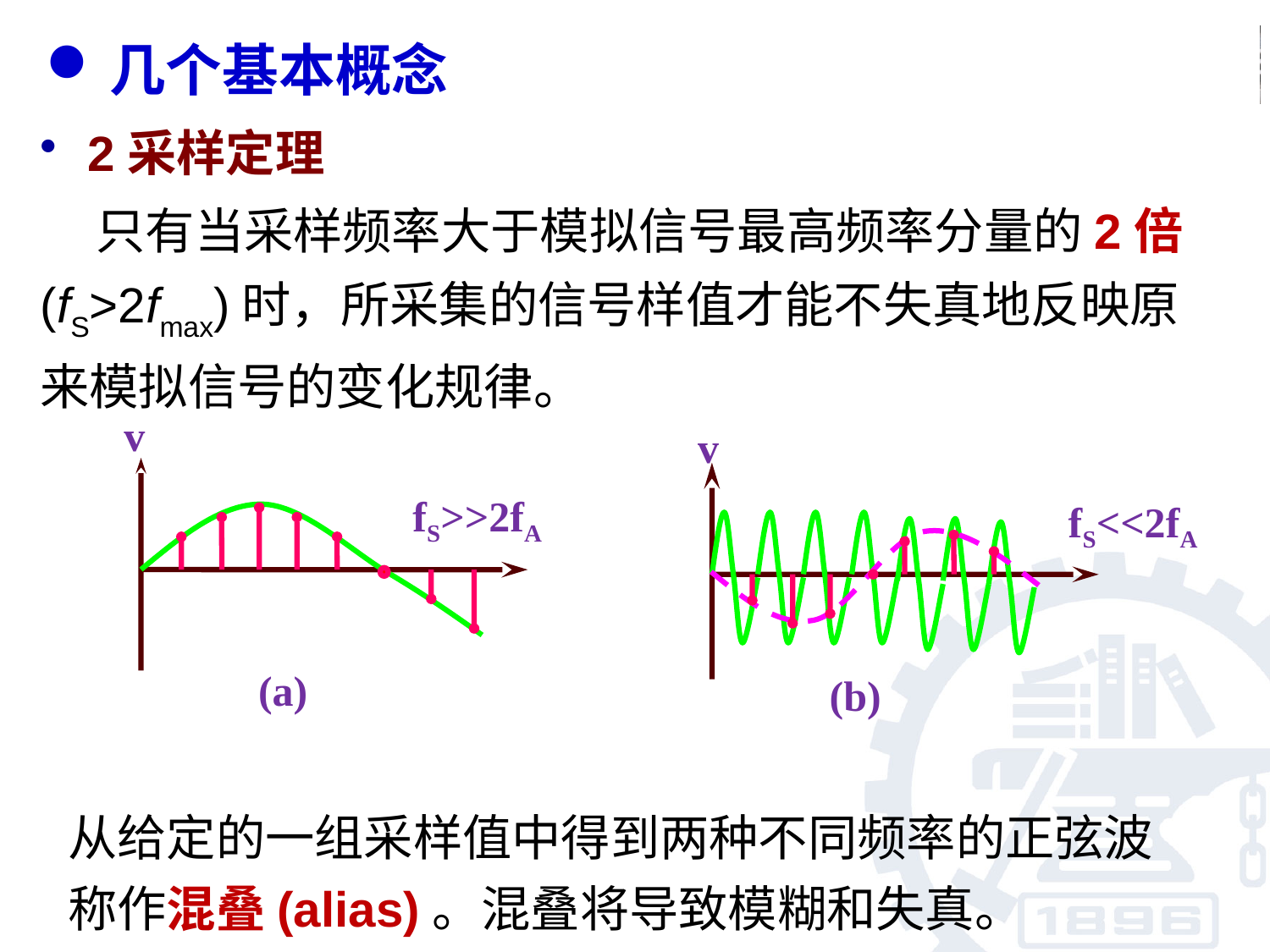

几个基本概念

2采样定理
    只有当采样频率大于模拟信号最高频率分量的2倍 (fS>2fmax)时，所采集的信号样值才能不失真地反映原来模拟信号的变化规律。

v

(a)
v

(b)
fS>>2fA
fS<<2fA

从给定的一组采样值中得到两种不同频率的正弦波称作混叠(alias)。混叠将导致模糊和失真。